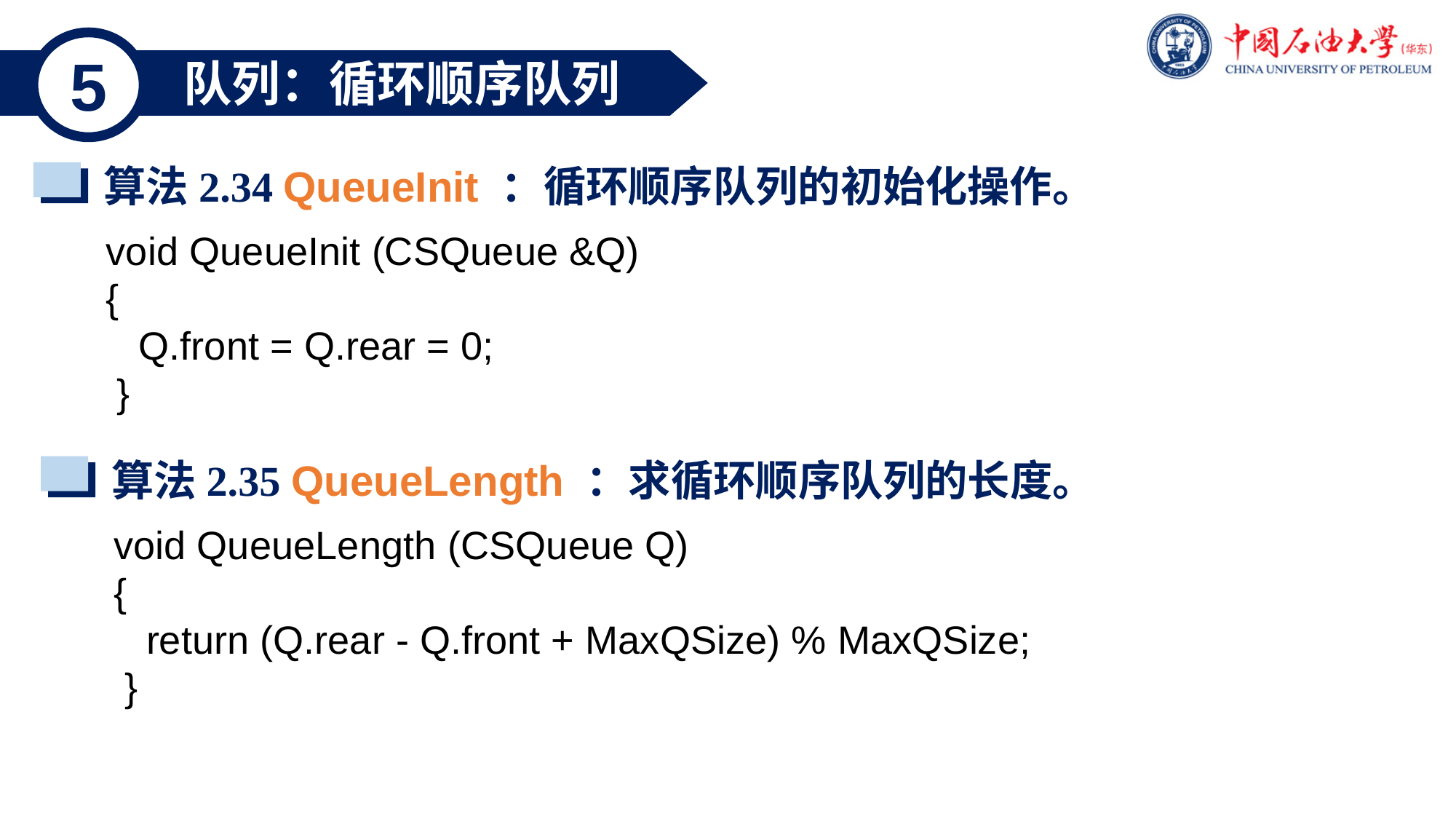

5
队列：循环顺序队列
栈：链栈
算法2.34 QueueInit ：循环顺序队列的初始化操作。

void QueueInit (CSQueue &Q)
{
   Q.front = Q.rear = 0;
 }
算法2.35 QueueLength ：求循环顺序队列的长度。

void QueueLength (CSQueue Q)
{
   return (Q.rear - Q.front + MaxQSize) % MaxQSize;
 }